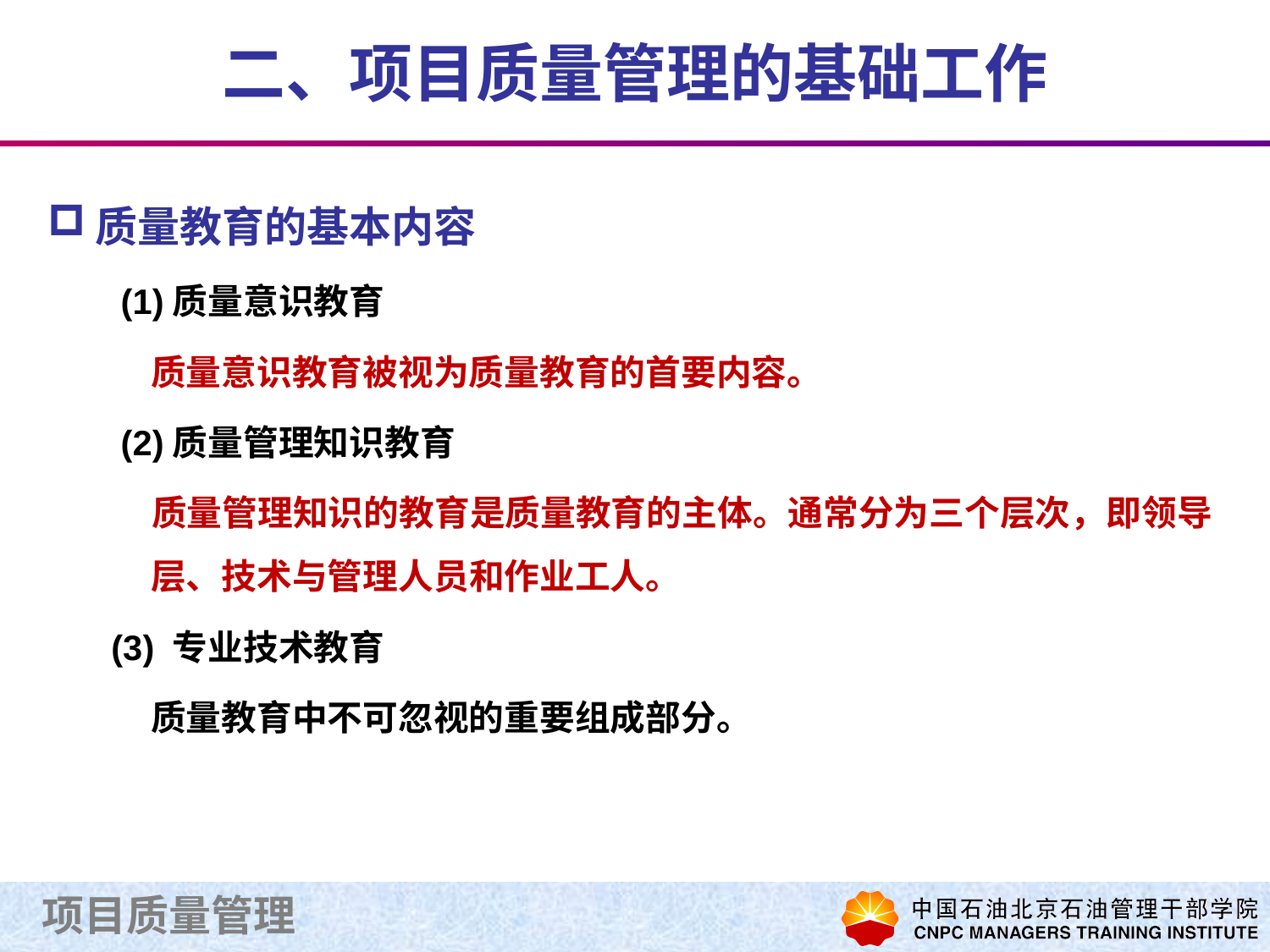

# 二、项目质量管理的基础工作
质量教育的基本内容
 (1)质量意识教育
	质量意识教育被视为质量教育的首要内容。
 (2)质量管理知识教育
    质量管理知识的教育是质量教育的主体。通常分为三个层次，即领导层、技术与管理人员和作业工人。
(3) 专业技术教育
	质量教育中不可忽视的重要组成部分。